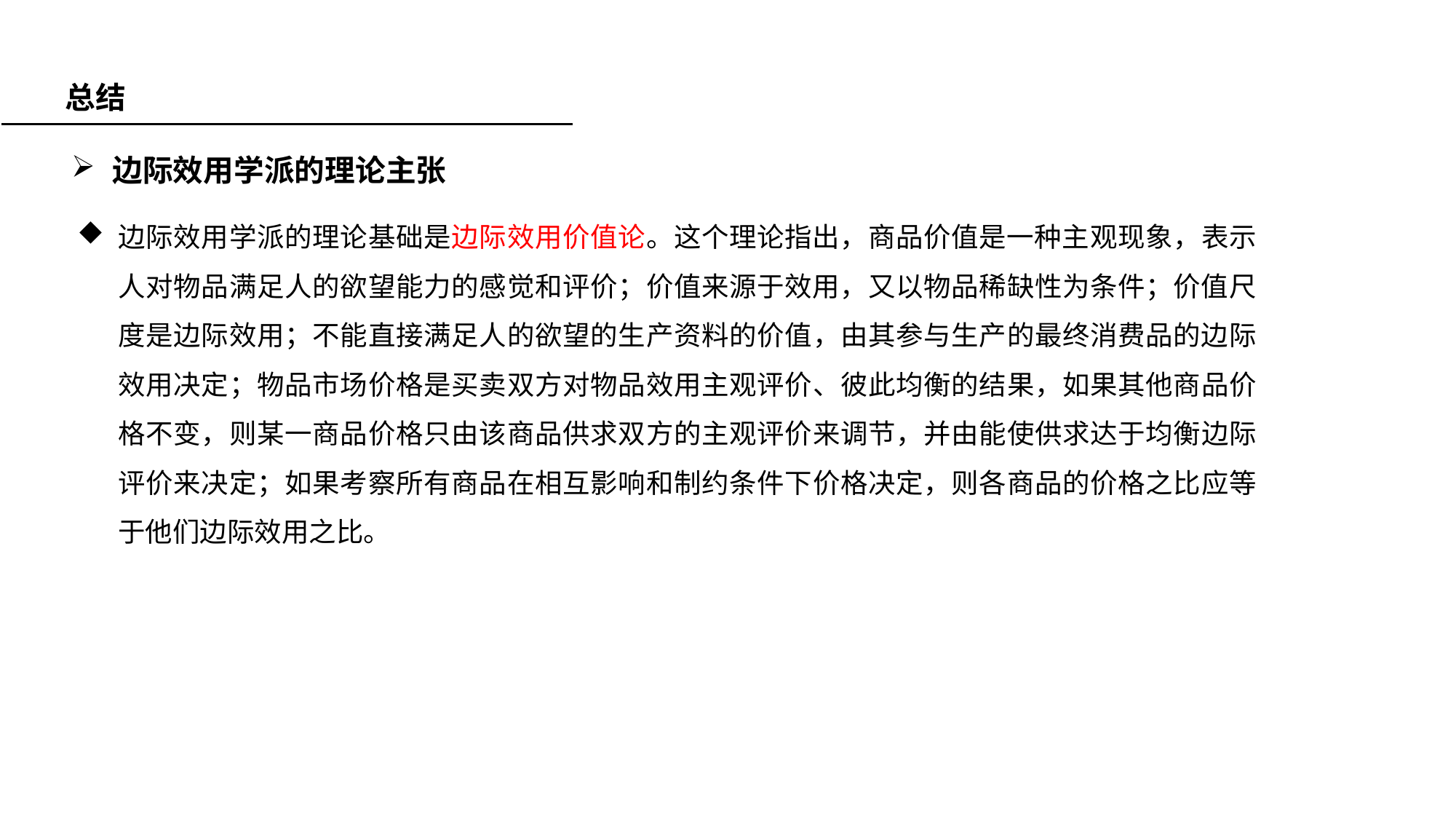

总结
边际效用学派的理论主张
边际效用学派的理论基础是边际效用价值论。这个理论指出，商品价值是一种主观现象，表示人对物品满足人的欲望能力的感觉和评价；价值来源于效用，又以物品稀缺性为条件；价值尺度是边际效用；不能直接满足人的欲望的生产资料的价值，由其参与生产的最终消费品的边际效用决定；物品市场价格是买卖双方对物品效用主观评价、彼此均衡的结果，如果其他商品价格不变，则某一商品价格只由该商品供求双方的主观评价来调节，并由能使供求达于均衡边际评价来决定；如果考察所有商品在相互影响和制约条件下价格决定，则各商品的价格之比应等于他们边际效用之比。